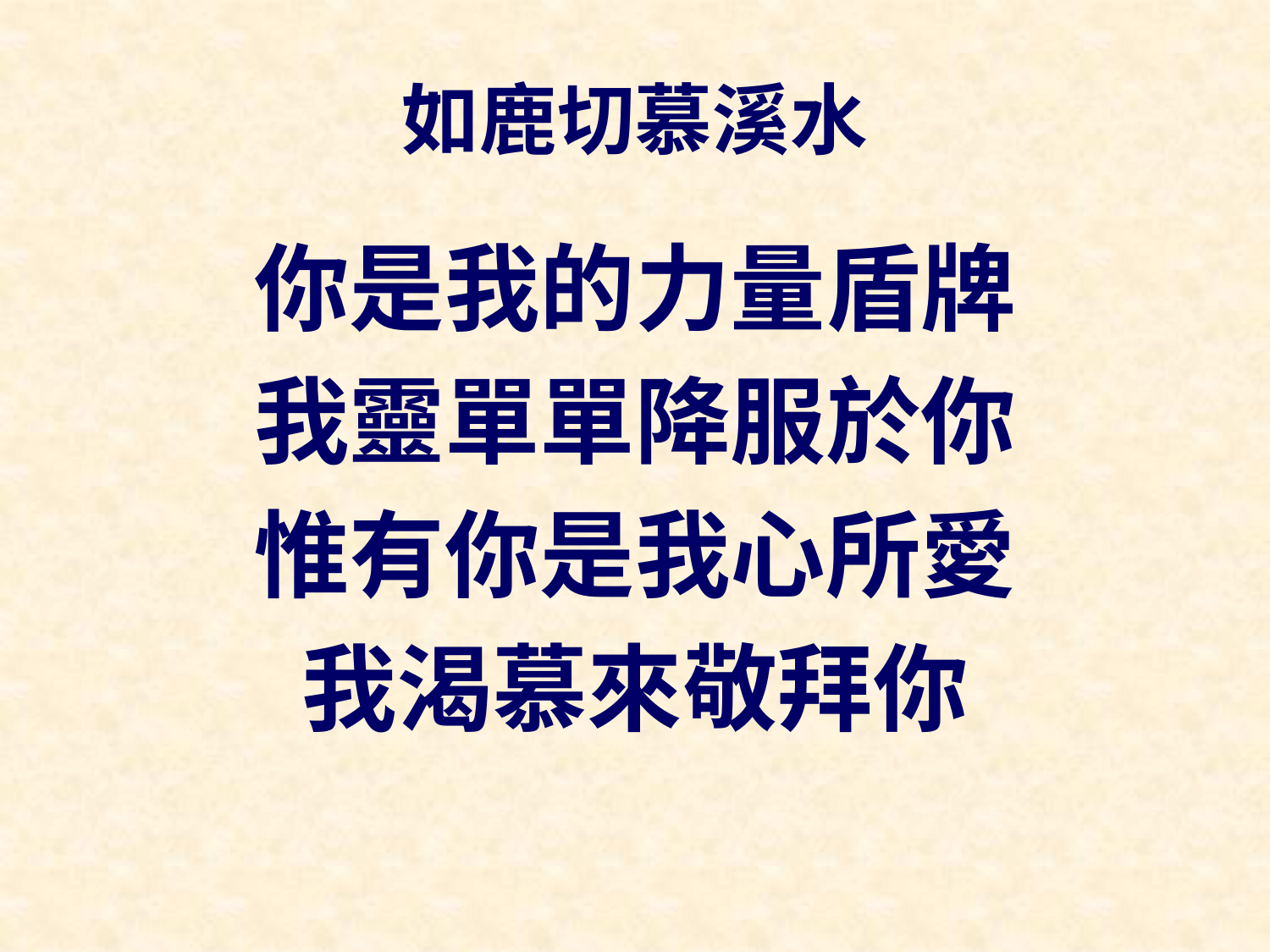

# 如鹿切慕溪水
你是我的力量盾牌
我靈單單降服於你
惟有你是我心所愛
我渴慕來敬拜你